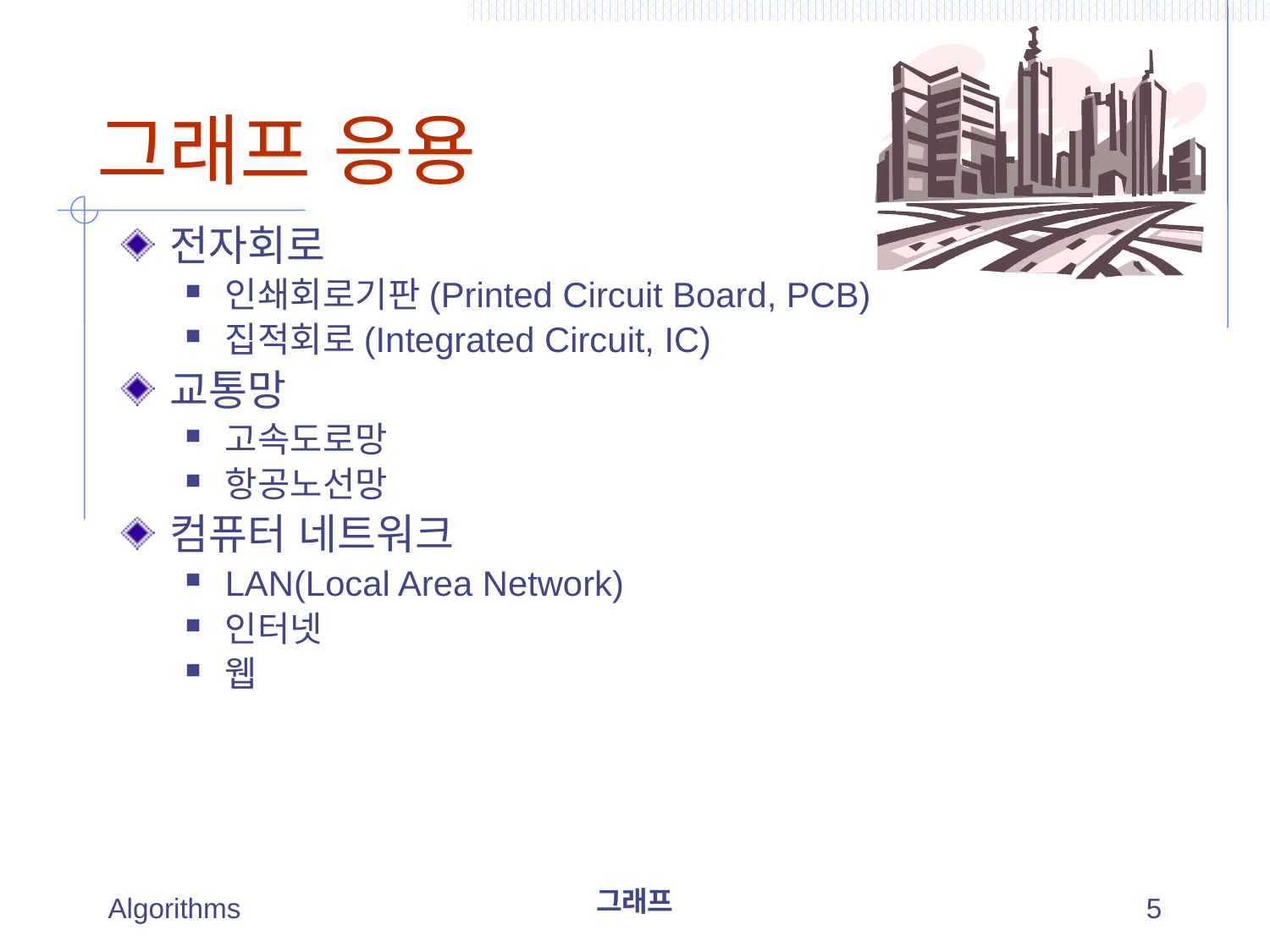

# 그래프 응용
전자회로
인쇄회로기판(Printed Circuit Board, PCB)
집적회로(Integrated Circuit, IC)
교통망
고속도로망
항공노선망
컴퓨터 네트워크
LAN(Local Area Network)
인터넷
웹
Algorithms
그래프
5